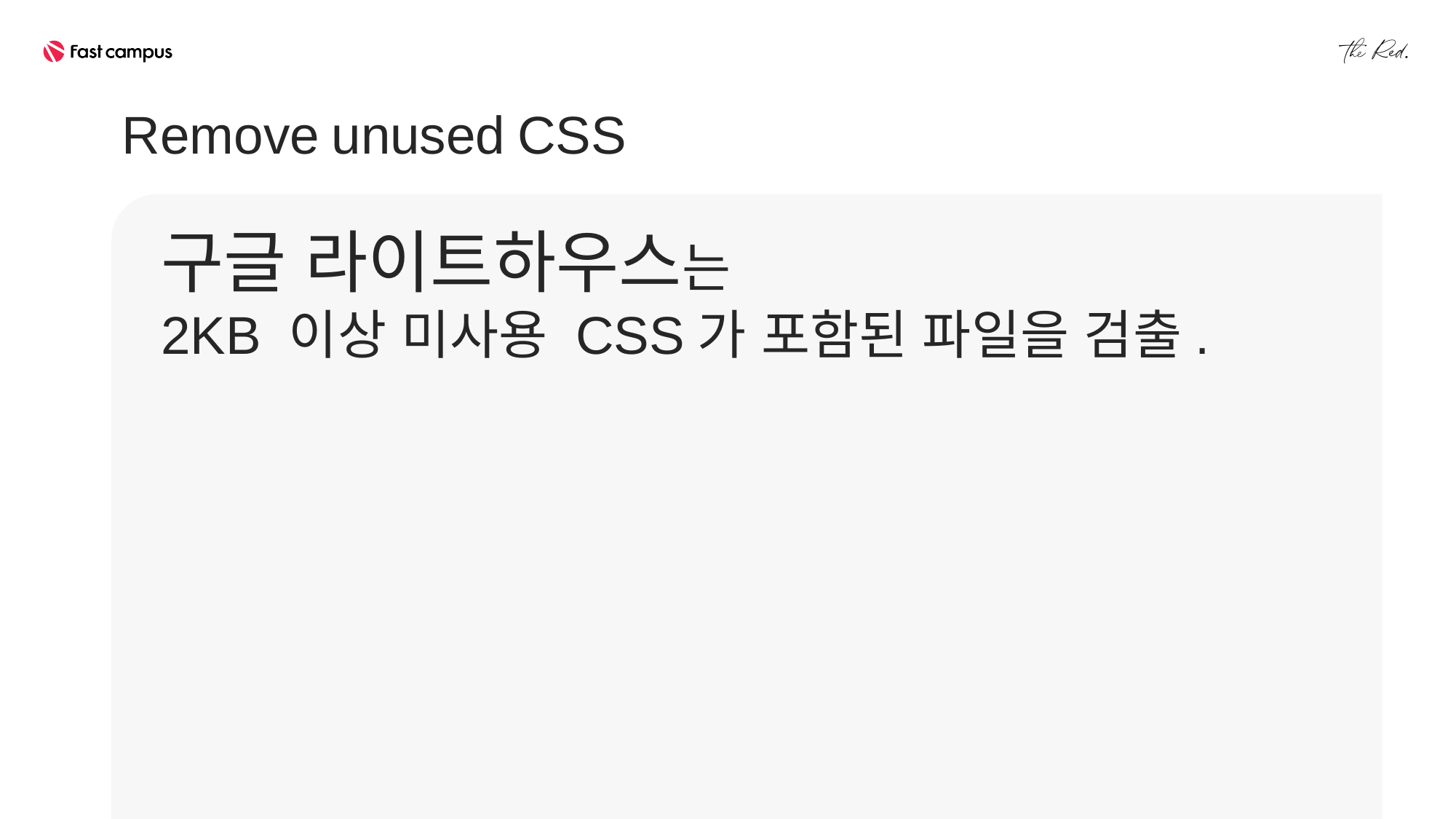

Remove unused CSS
구글 라이트하우스는
2KB 이상 미사용 CSS가 포함된 파일을 검출.